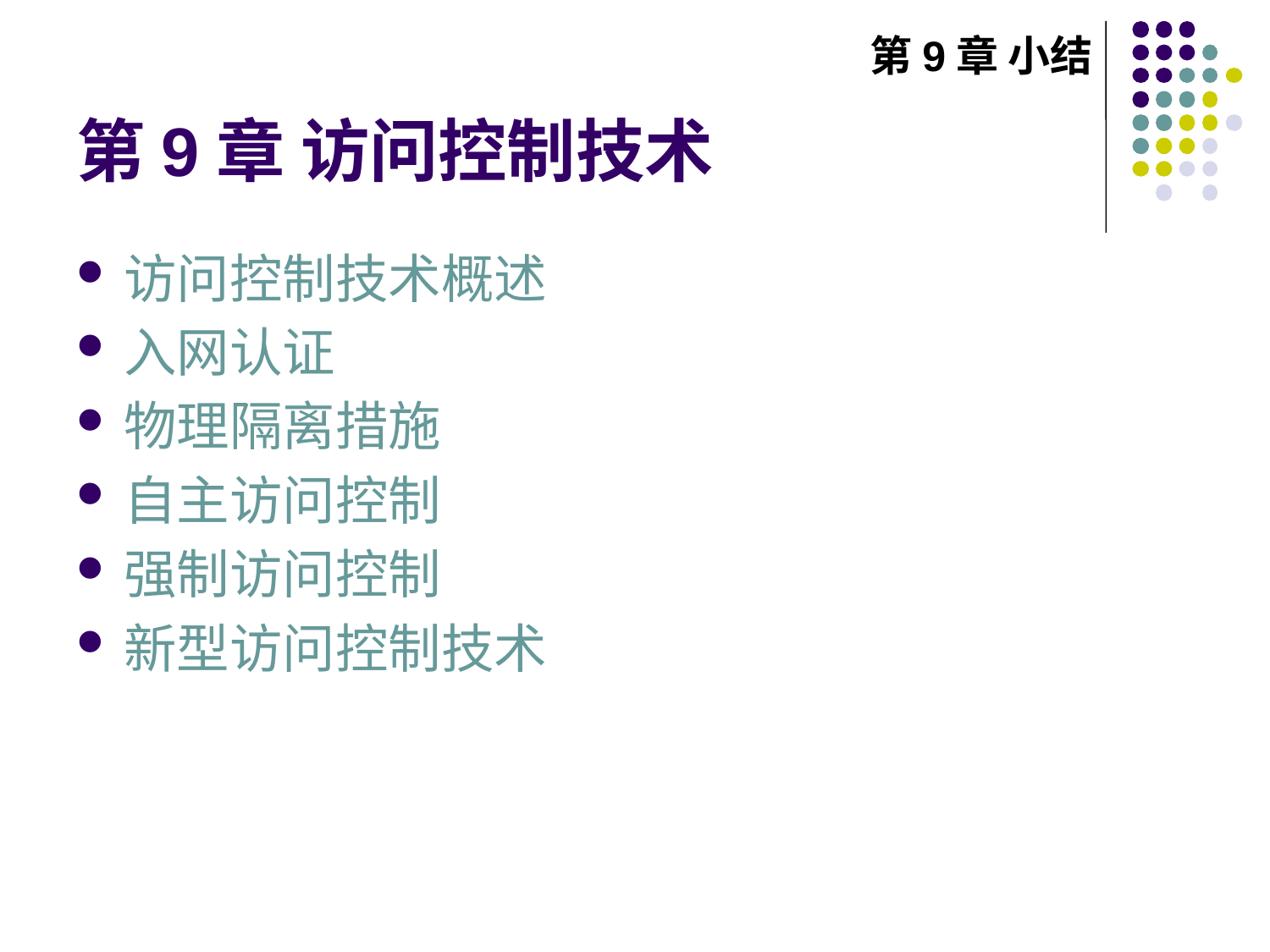

# 第9章 访问控制技术
第9章 小结
访问控制技术概述
入网认证
物理隔离措施
自主访问控制
强制访问控制
新型访问控制技术